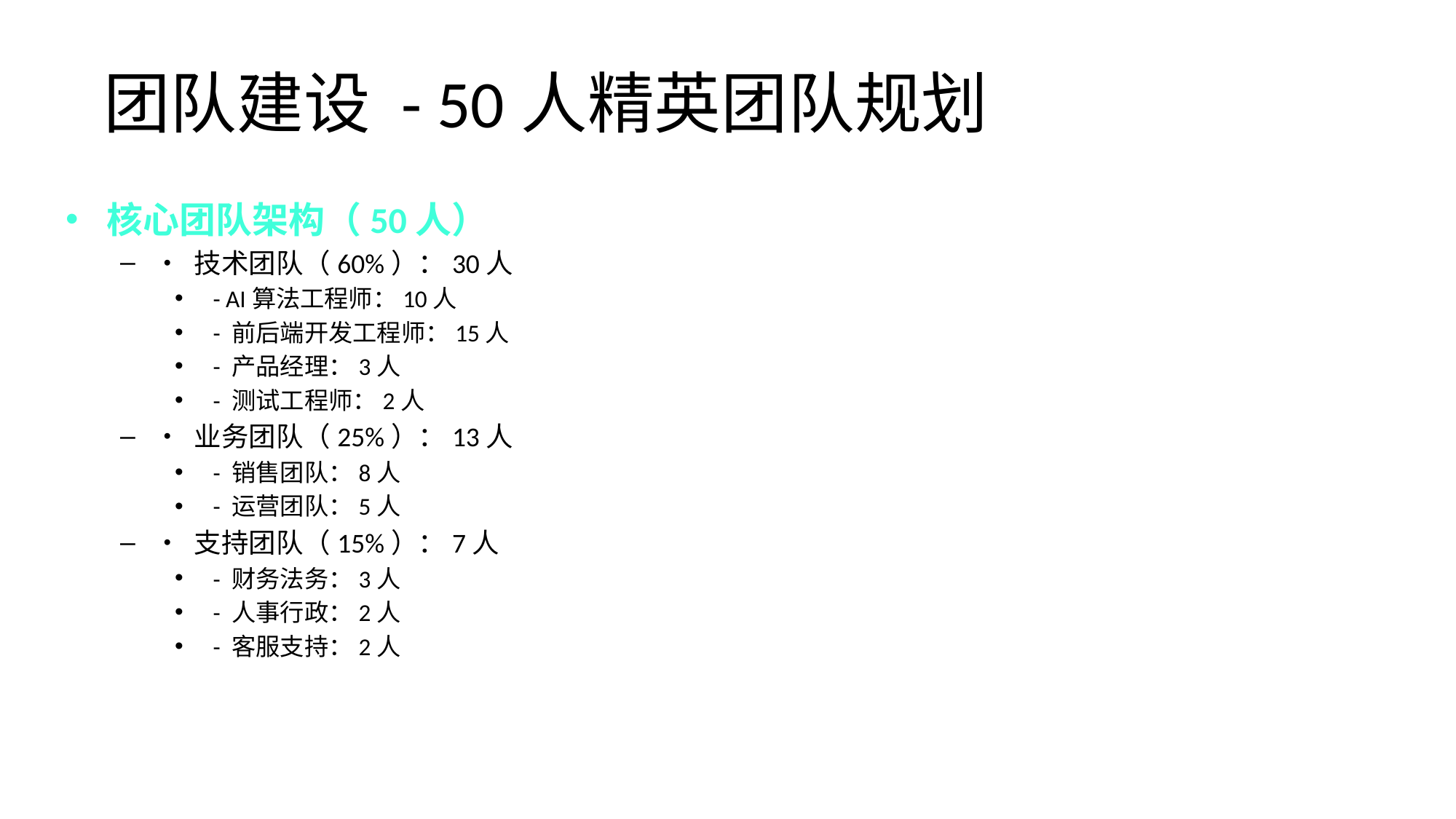

# 团队建设 - 50人精英团队规划
核心团队架构（50人）
• 技术团队（60%）：30人
  - AI算法工程师：10人
  - 前后端开发工程师：15人
  - 产品经理：3人
  - 测试工程师：2人
• 业务团队（25%）：13人
  - 销售团队：8人
  - 运营团队：5人
• 支持团队（15%）：7人
  - 财务法务：3人
  - 人事行政：2人
  - 客服支持：2人